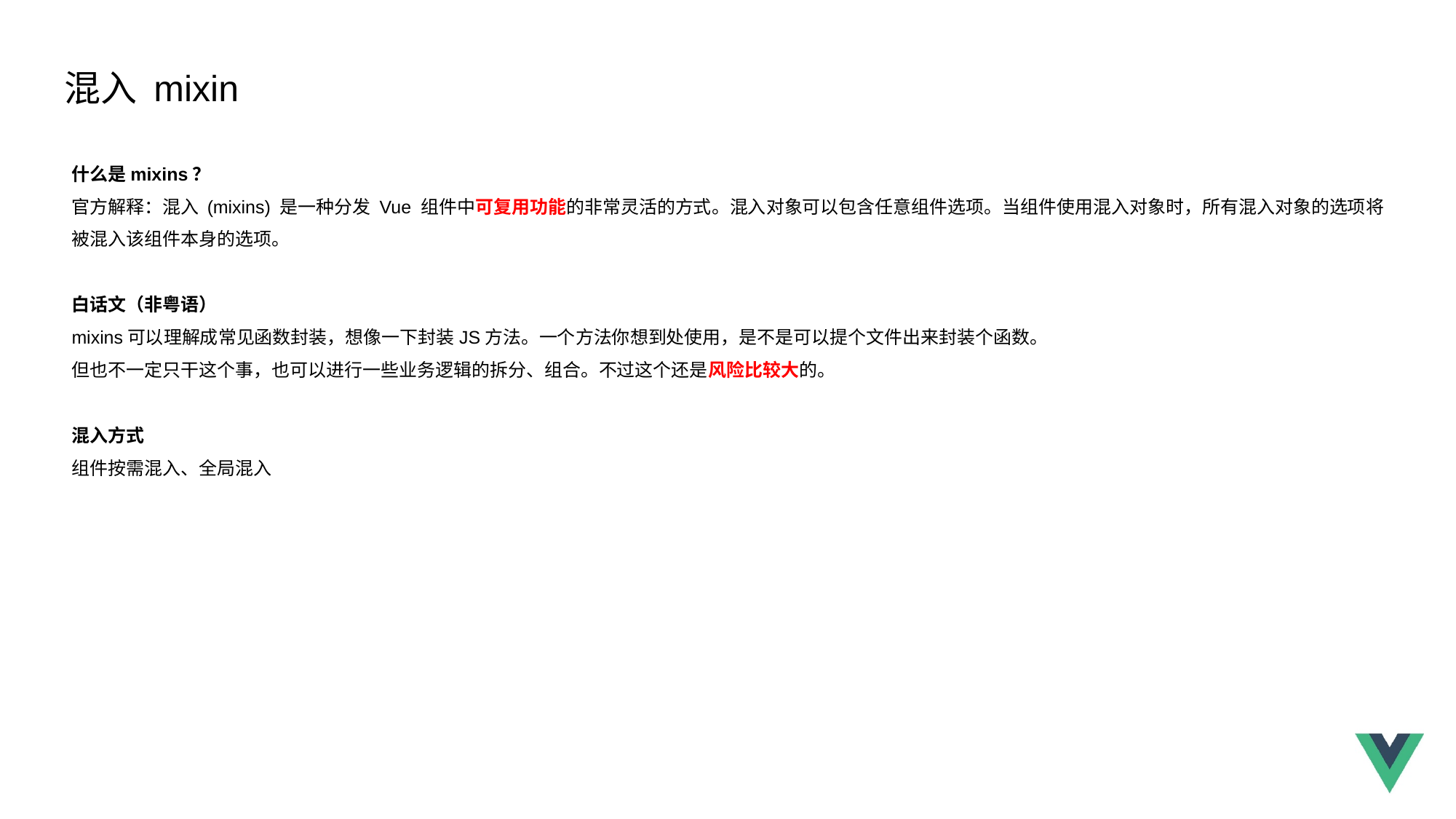

混入 mixin
什么是mixins？
官方解释：混入 (mixins) 是一种分发 Vue 组件中可复用功能的非常灵活的方式。混入对象可以包含任意组件选项。当组件使用混入对象时，所有混入对象的选项将被混入该组件本身的选项。

白话文（非粤语）
mixins可以理解成常见函数封装，想像一下封装JS方法。一个方法你想到处使用，是不是可以提个文件出来封装个函数。
但也不一定只干这个事，也可以进行一些业务逻辑的拆分、组合。不过这个还是风险比较大的。

混入方式
组件按需混入、全局混入